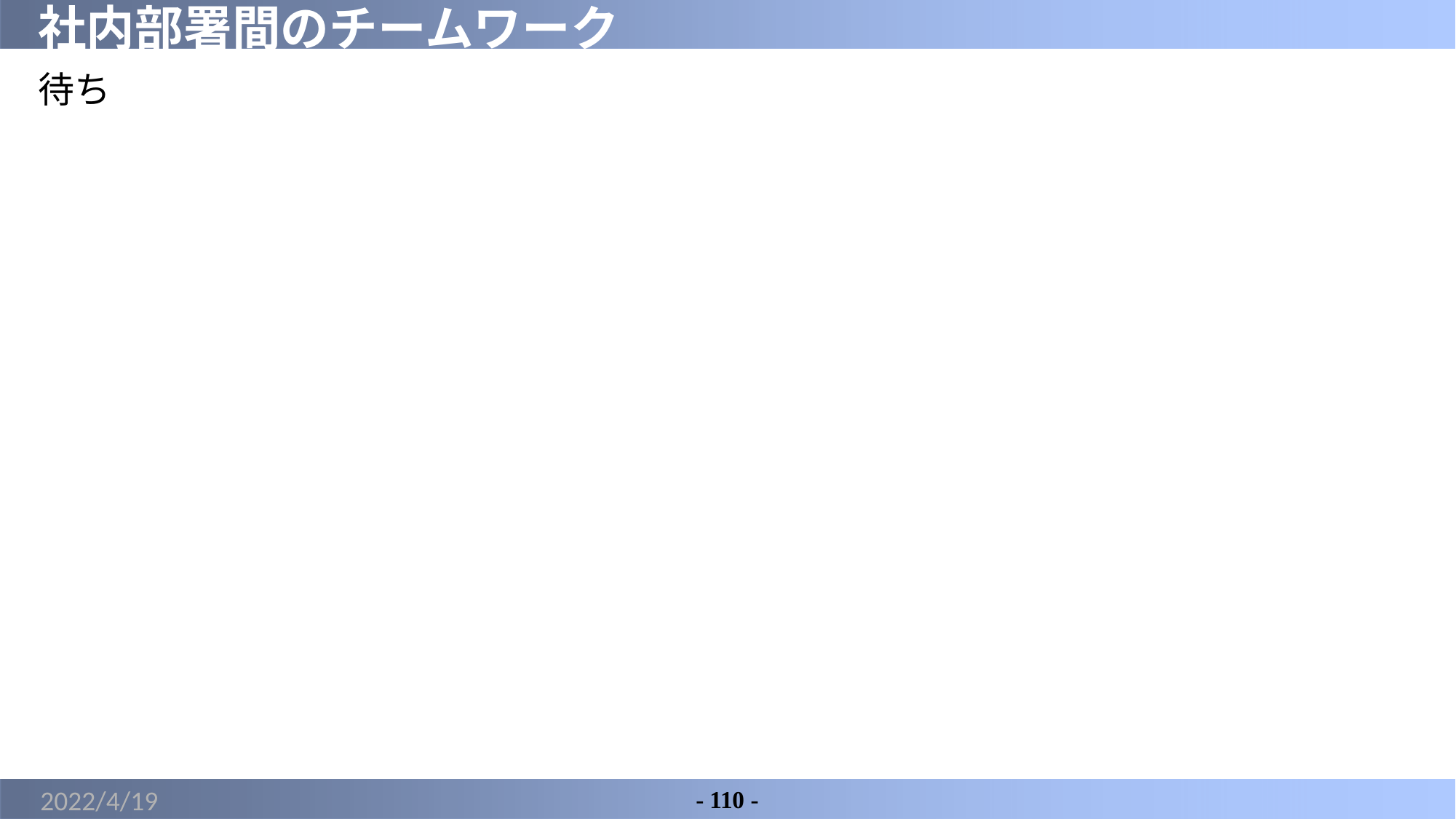

# 社内部署間のチームワーク
待ち
2022/4/19
- 110 -